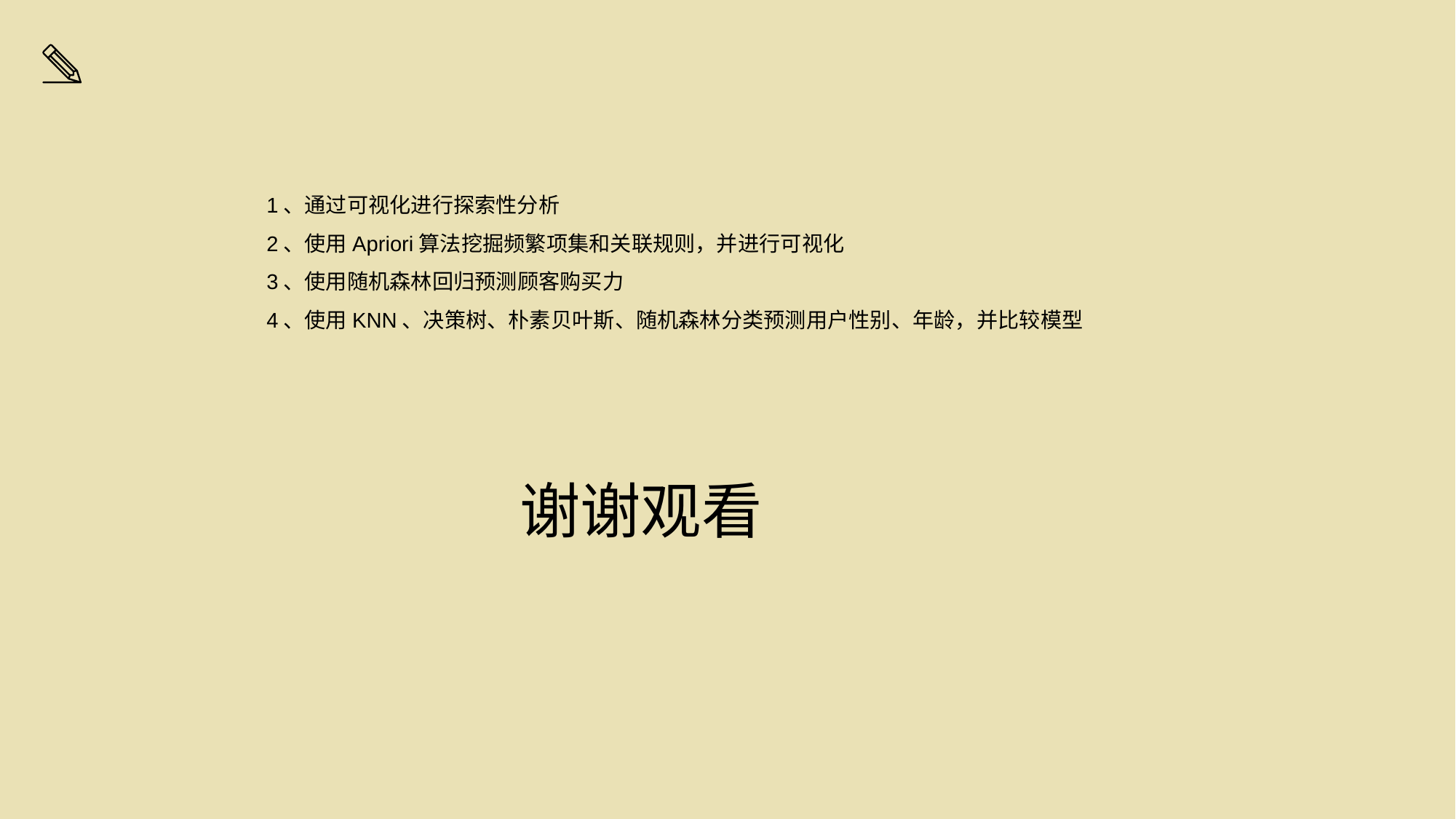

1、通过可视化进行探索性分析
2、使用Apriori算法挖掘频繁项集和关联规则，并进行可视化
3、使用随机森林回归预测顾客购买力
4、使用KNN、决策树、朴素贝叶斯、随机森林分类预测用户性别、年龄，并比较模型
谢谢观看